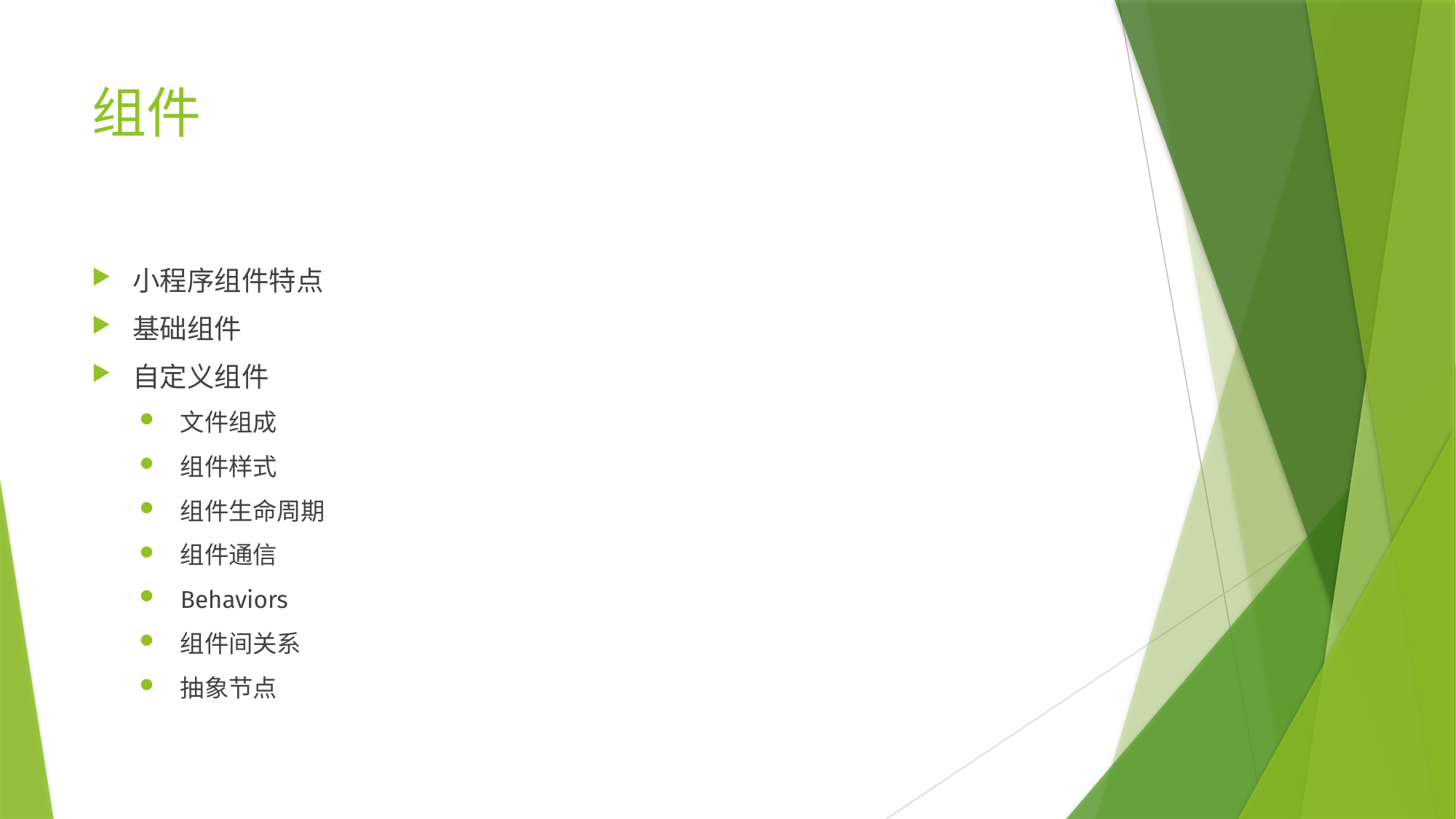

# 组件
小程序组件特点
基础组件
自定义组件
文件组成
组件样式
组件生命周期
组件通信
Behaviors
组件间关系
抽象节点